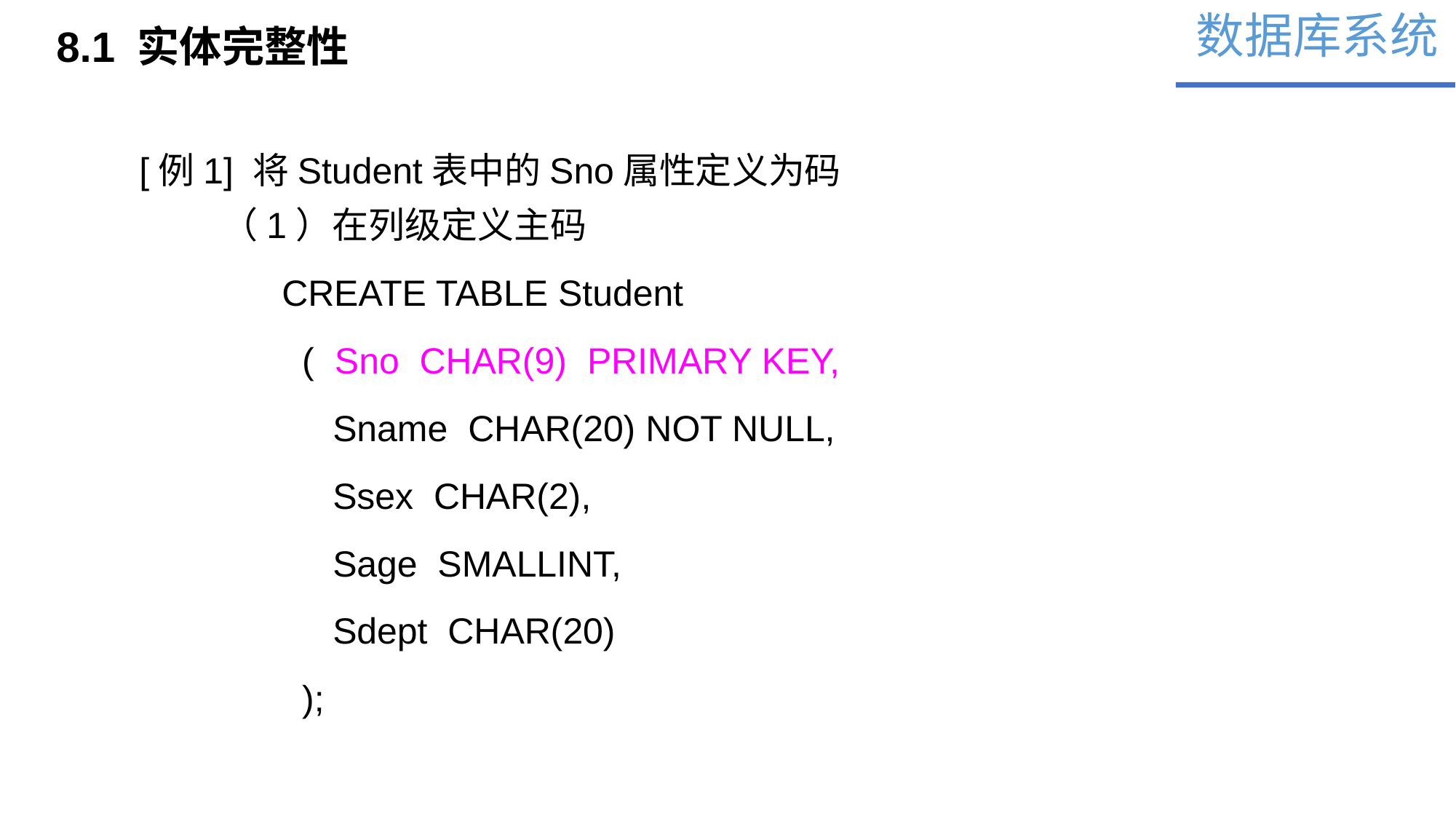

数据库系统
8.1 实体完整性

[例1] 将Student表中的Sno属性定义为码
         （1）在列级定义主码
              CREATE TABLE Student
                (  Sno  CHAR(9)  PRIMARY KEY,
                   Sname  CHAR(20) NOT NULL,
                   Ssex  CHAR(2),
                   Sage  SMALLINT,
                   Sdept  CHAR(20)
                );